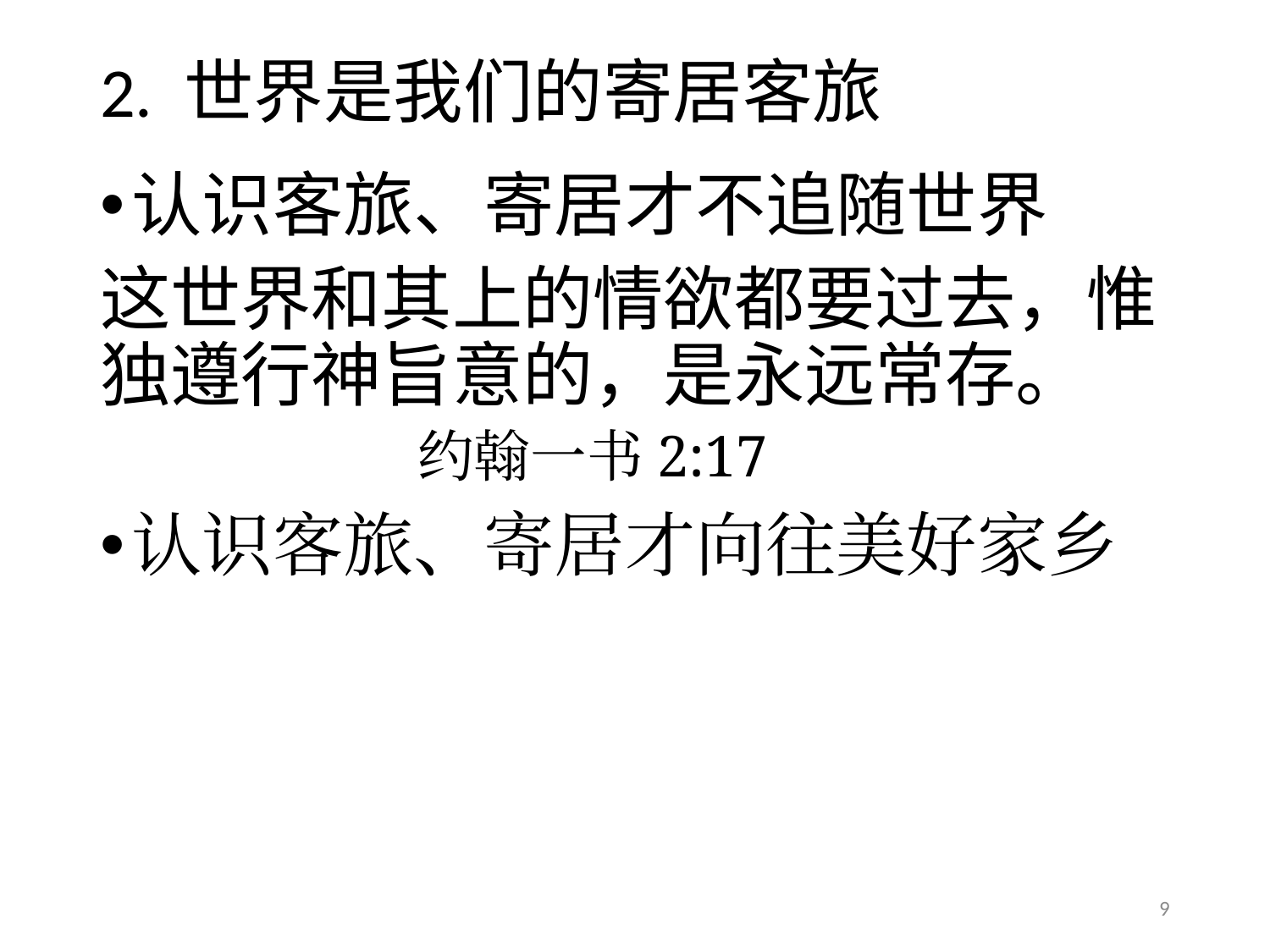

# 2. 世界是我们的寄居客旅
认识客旅、寄居才不追随世界
这世界和其上的情欲都要过去，惟独遵行神旨意的，是永远常存。
                    约翰一书2:17
认识客旅、寄居才向往美好家乡
9